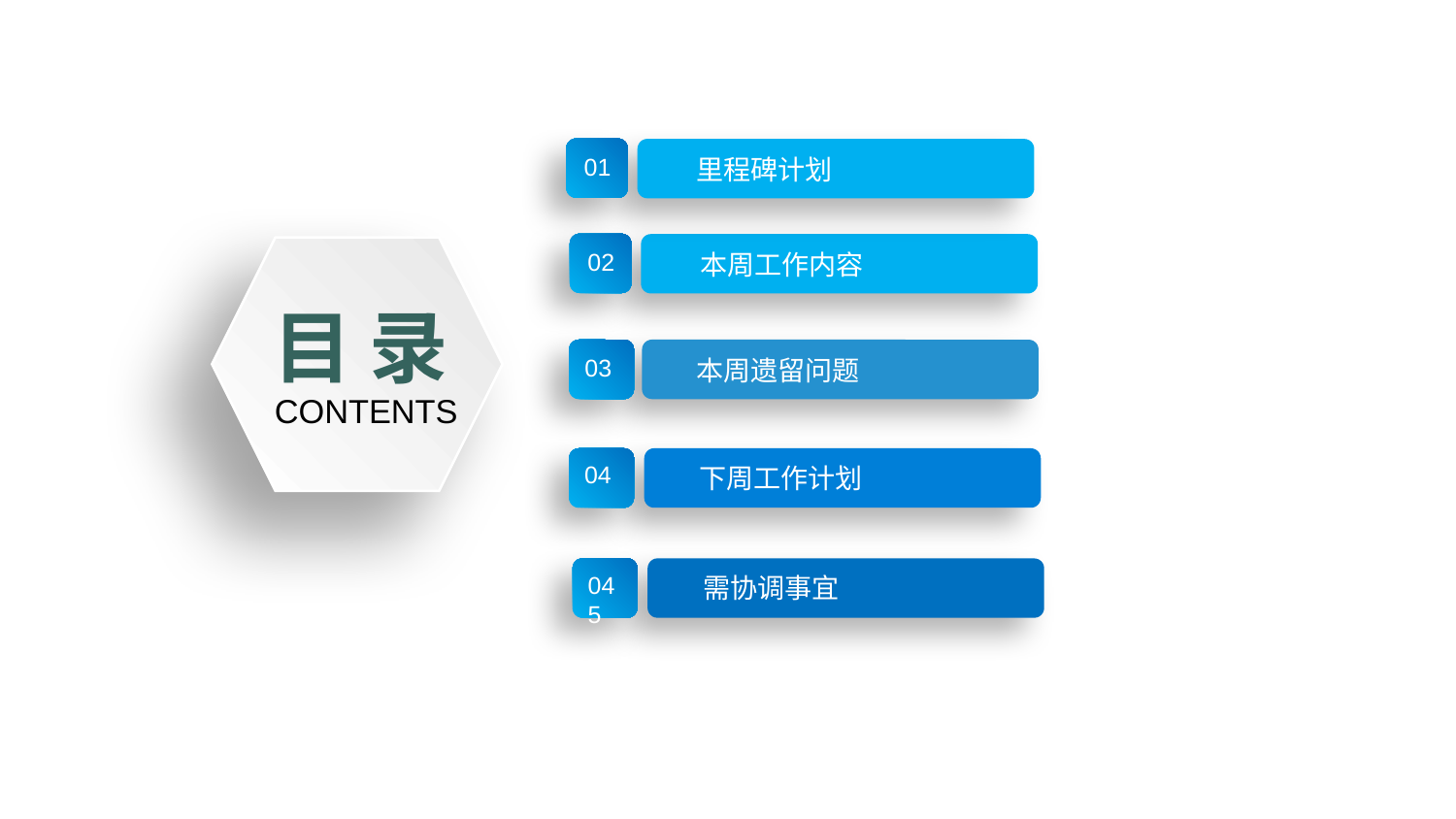

公司介绍

01
里程碑计划
公司介绍

02
本周工作内容
目 录

03
本周遗留问题
CONTENTS

04
下周工作计划

045
需协调事宜